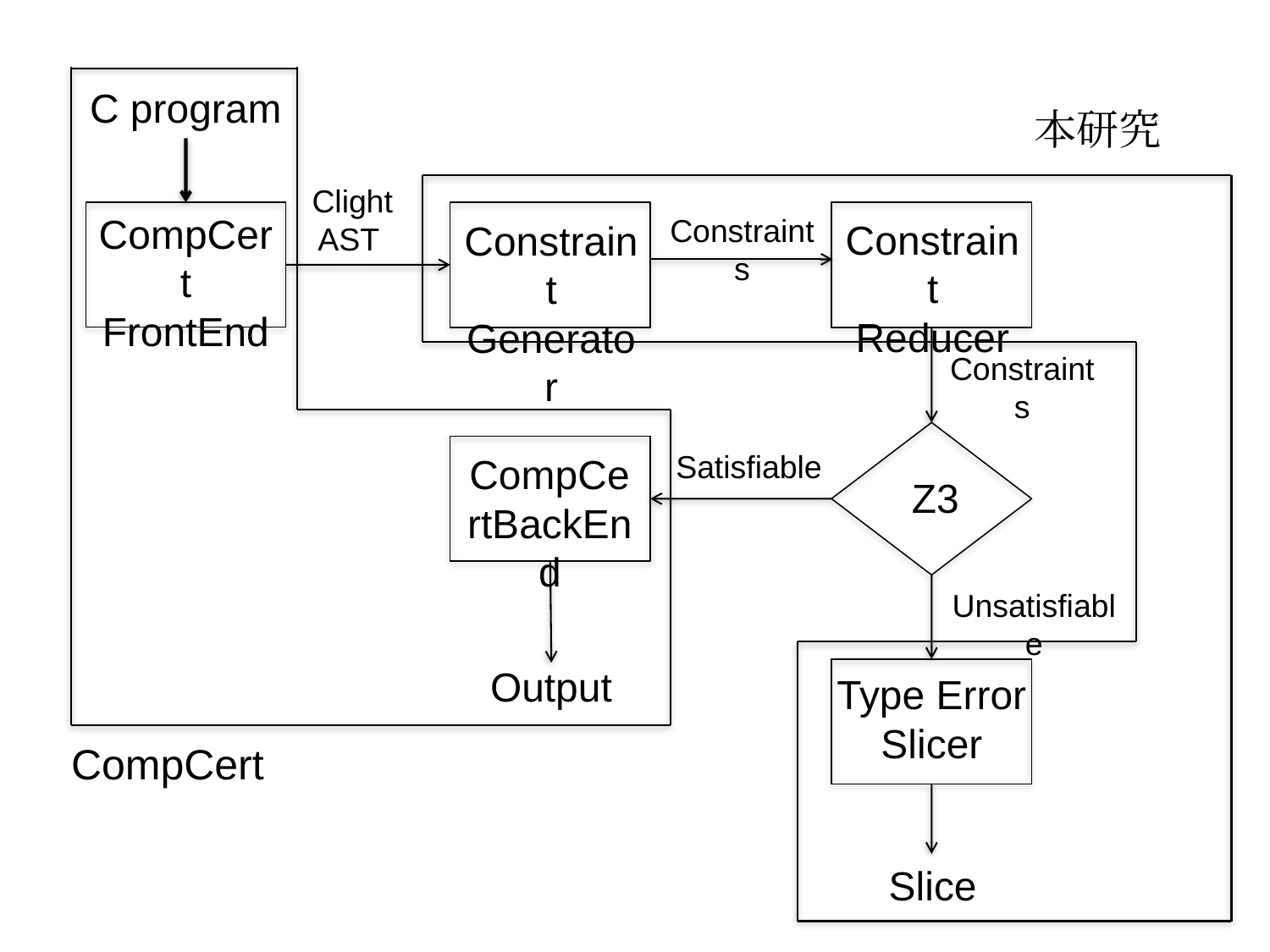

C program
本研究
 Clight AST
CompCert
FrontEnd

Constraints
Constraint
Reducer
Constraint
Generator
Constraints

Satisfiable
CompCertBackEnd
Z3
Unsatisfiable
Output

Type Error
Slicer
CompCert
Slice